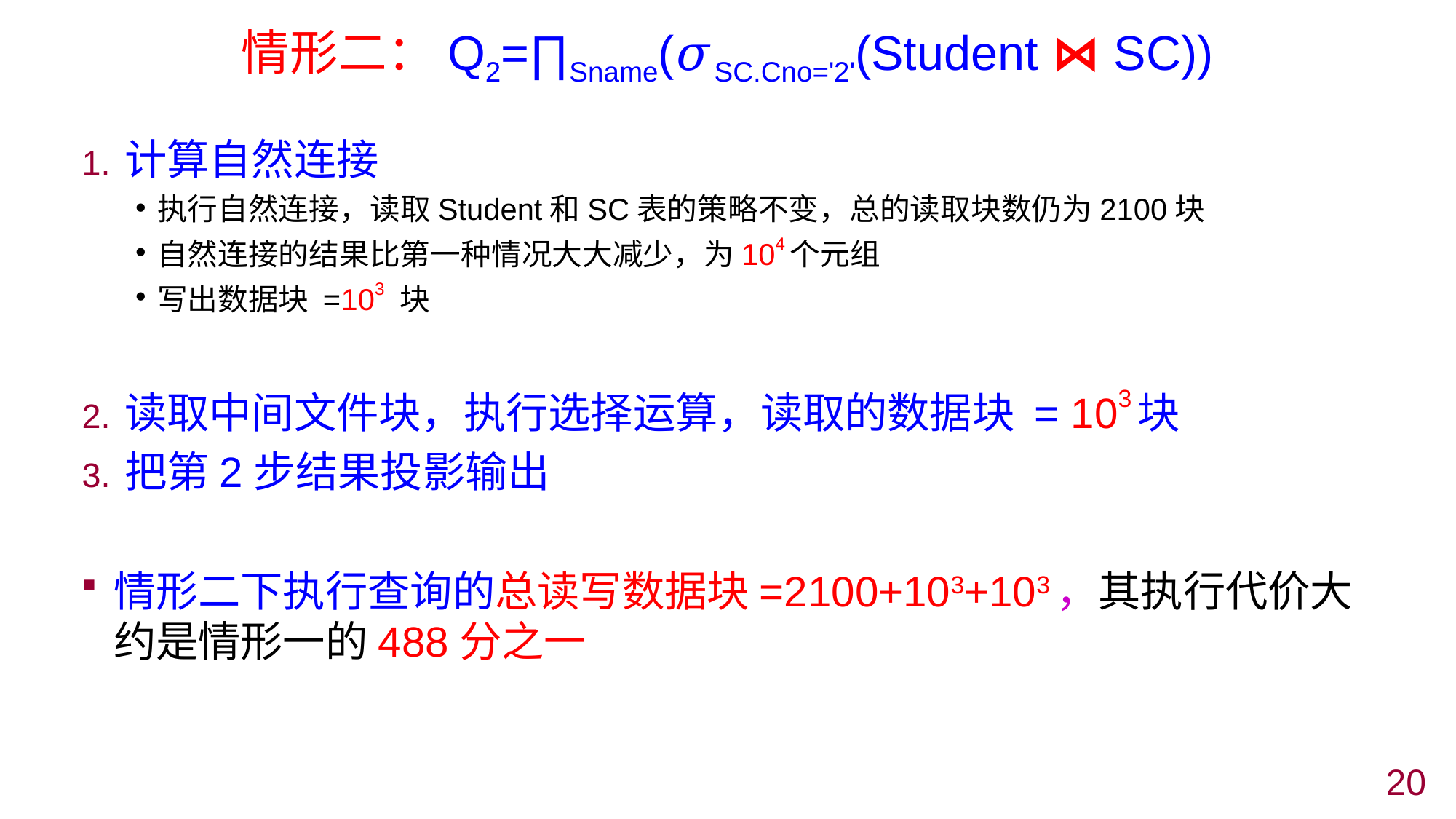

# 情形二：Q2=∏Sname(𝜎SC.Cno='2'(Student ⋈ SC))
计算自然连接
执行自然连接，读取Student和SC表的策略不变，总的读取块数仍为2100块
自然连接的结果比第一种情况大大减少，为104个元组
写出数据块 =103 块

读取中间文件块，执行选择运算，读取的数据块 = 103块
把第2步结果投影输出

情形二下执行查询的总读写数据块=2100+103+103，其执行代价大约是情形一的488分之一
20